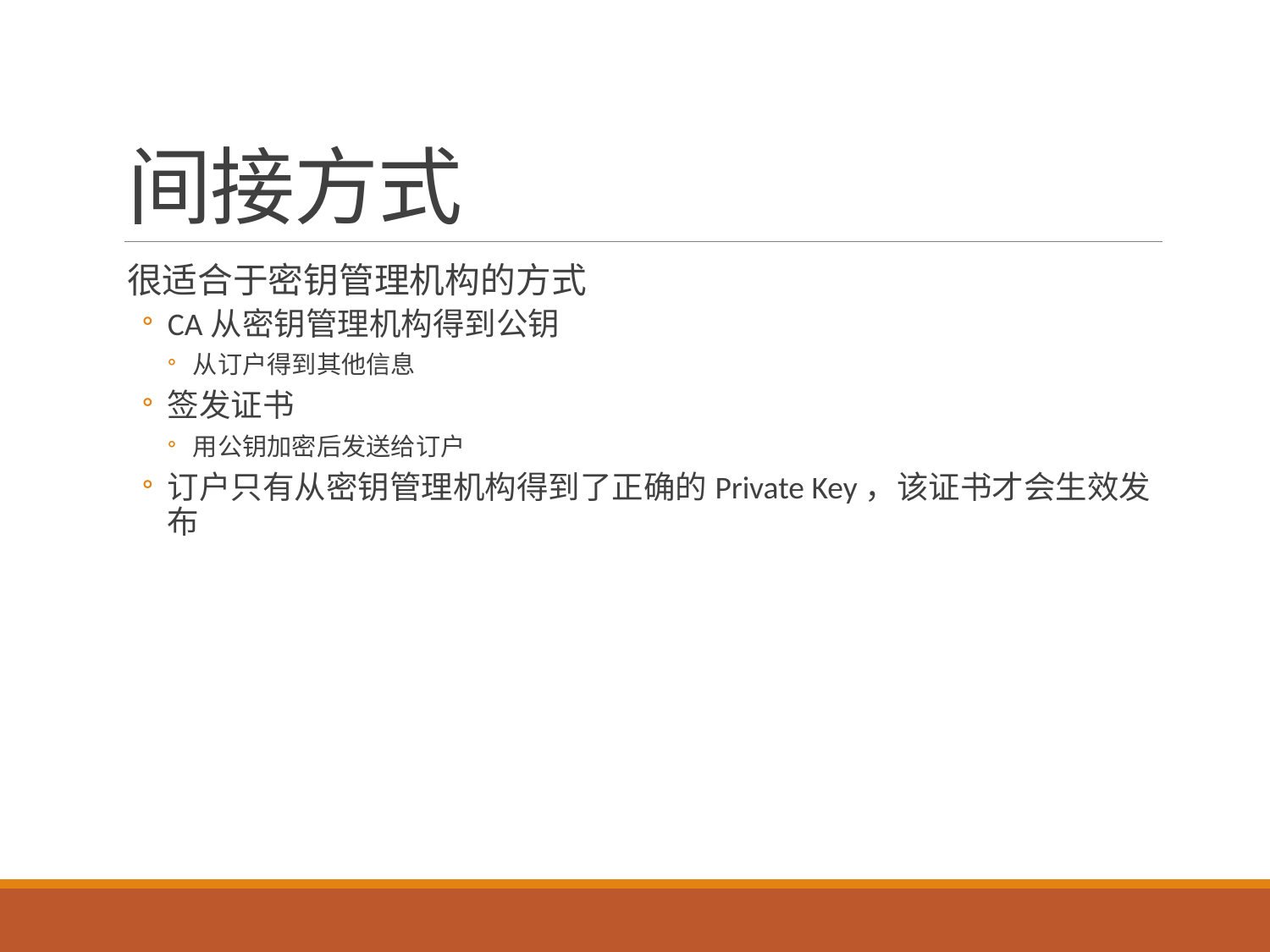

# 间接方式
很适合于密钥管理机构的方式
CA从密钥管理机构得到公钥
从订户得到其他信息
签发证书
用公钥加密后发送给订户
订户只有从密钥管理机构得到了正确的Private Key，该证书才会生效发布
22